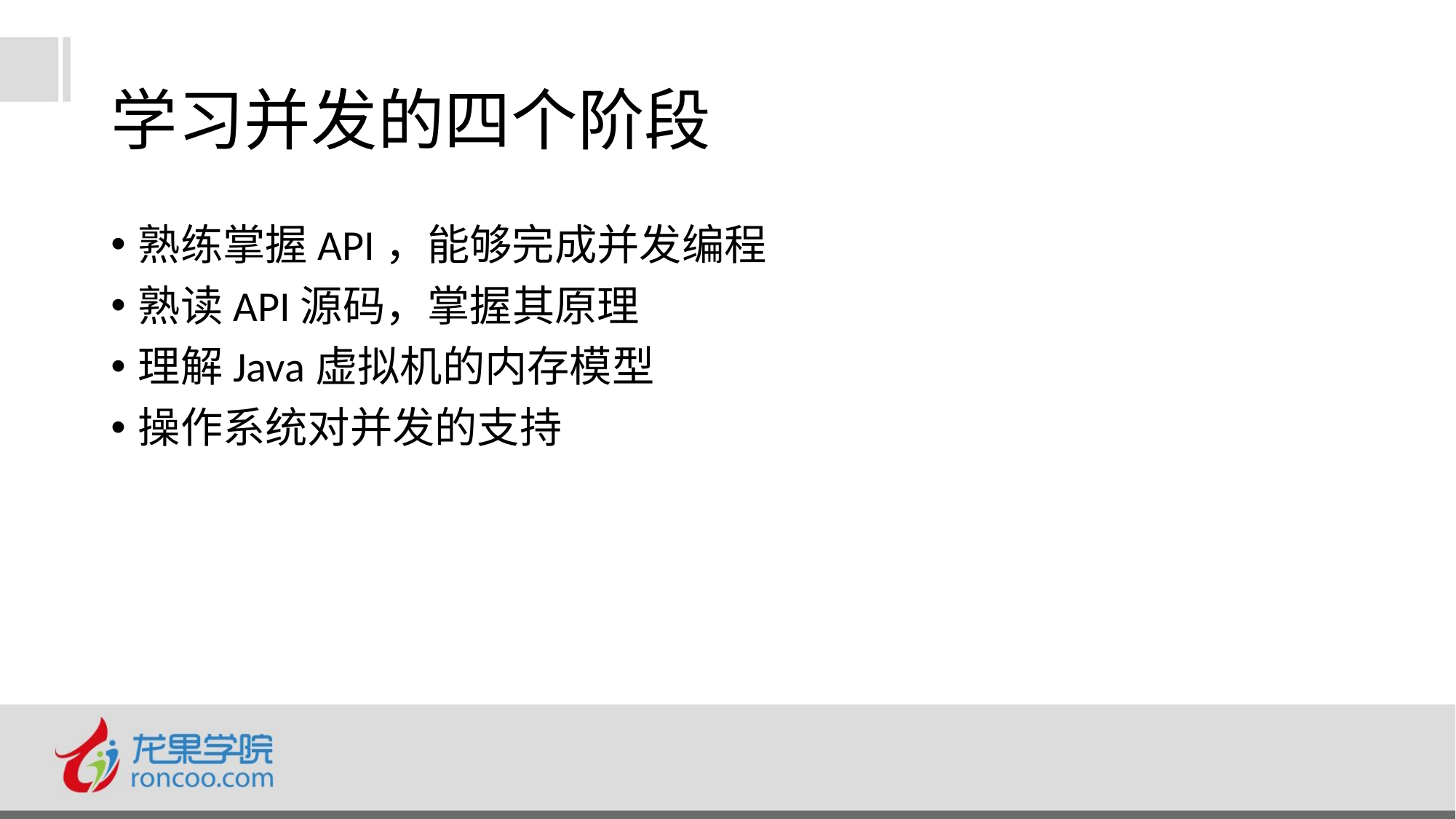

# 学习并发的四个阶段
熟练掌握API，能够完成并发编程
熟读API源码，掌握其原理
理解Java虚拟机的内存模型
操作系统对并发的支持